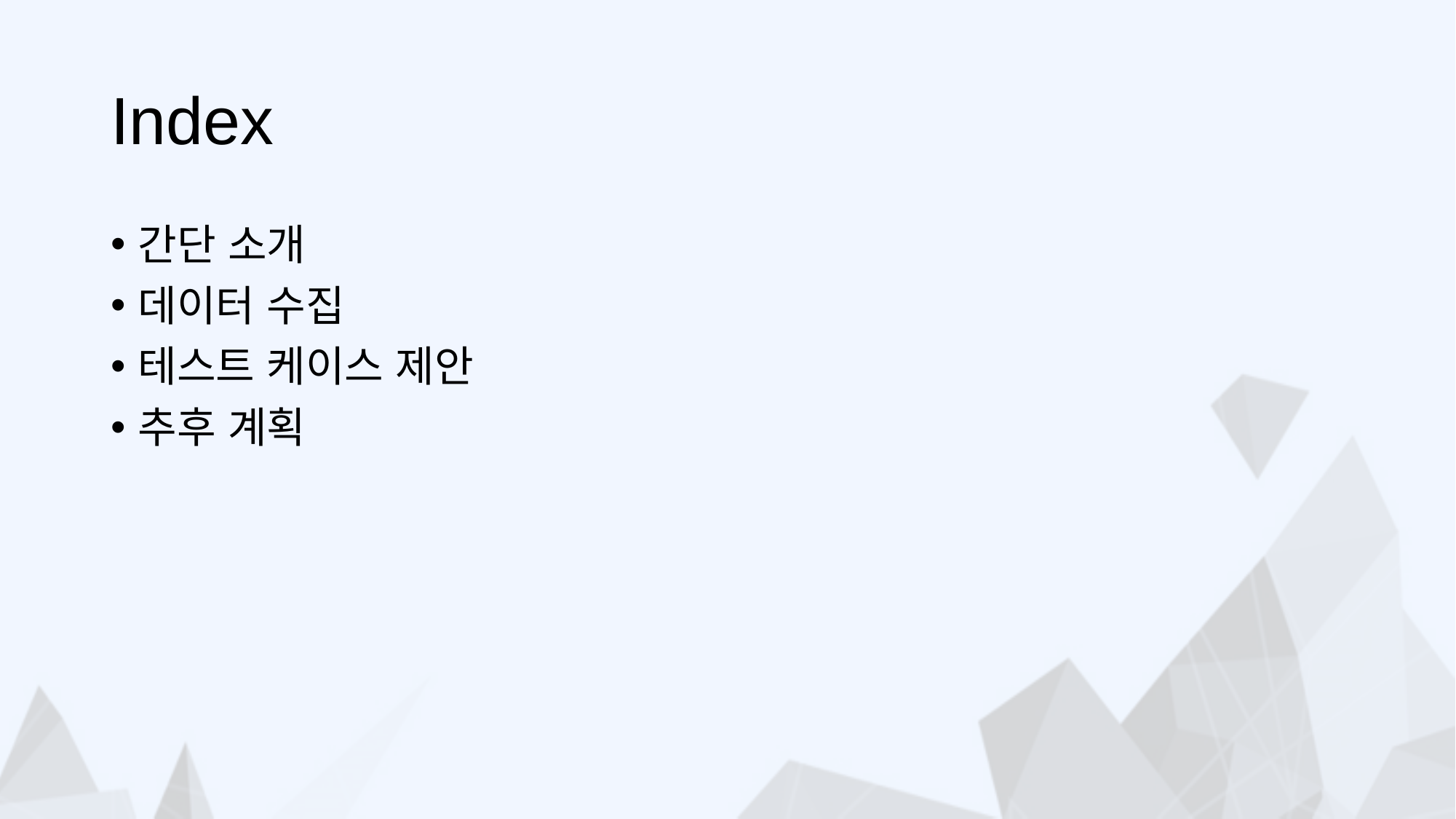

# Index
간단 소개
데이터 수집
테스트 케이스 제안
추후 계획